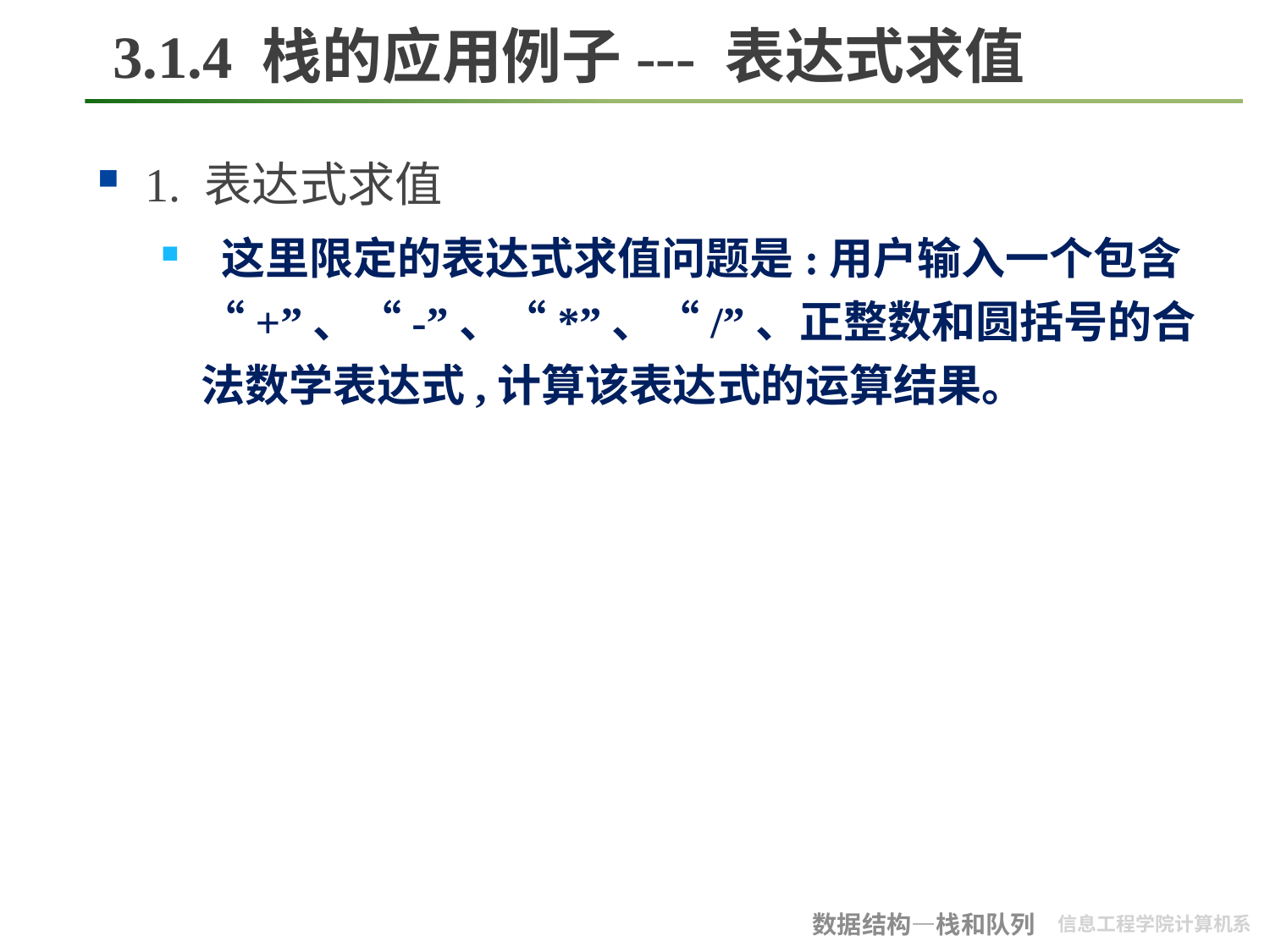

# 3.1.4 栈的应用例子--- 表达式求值
1. 表达式求值
 这里限定的表达式求值问题是:用户输入一个包含“+”、“-”、“*”、“/”、正整数和圆括号的合法数学表达式,计算该表达式的运算结果。